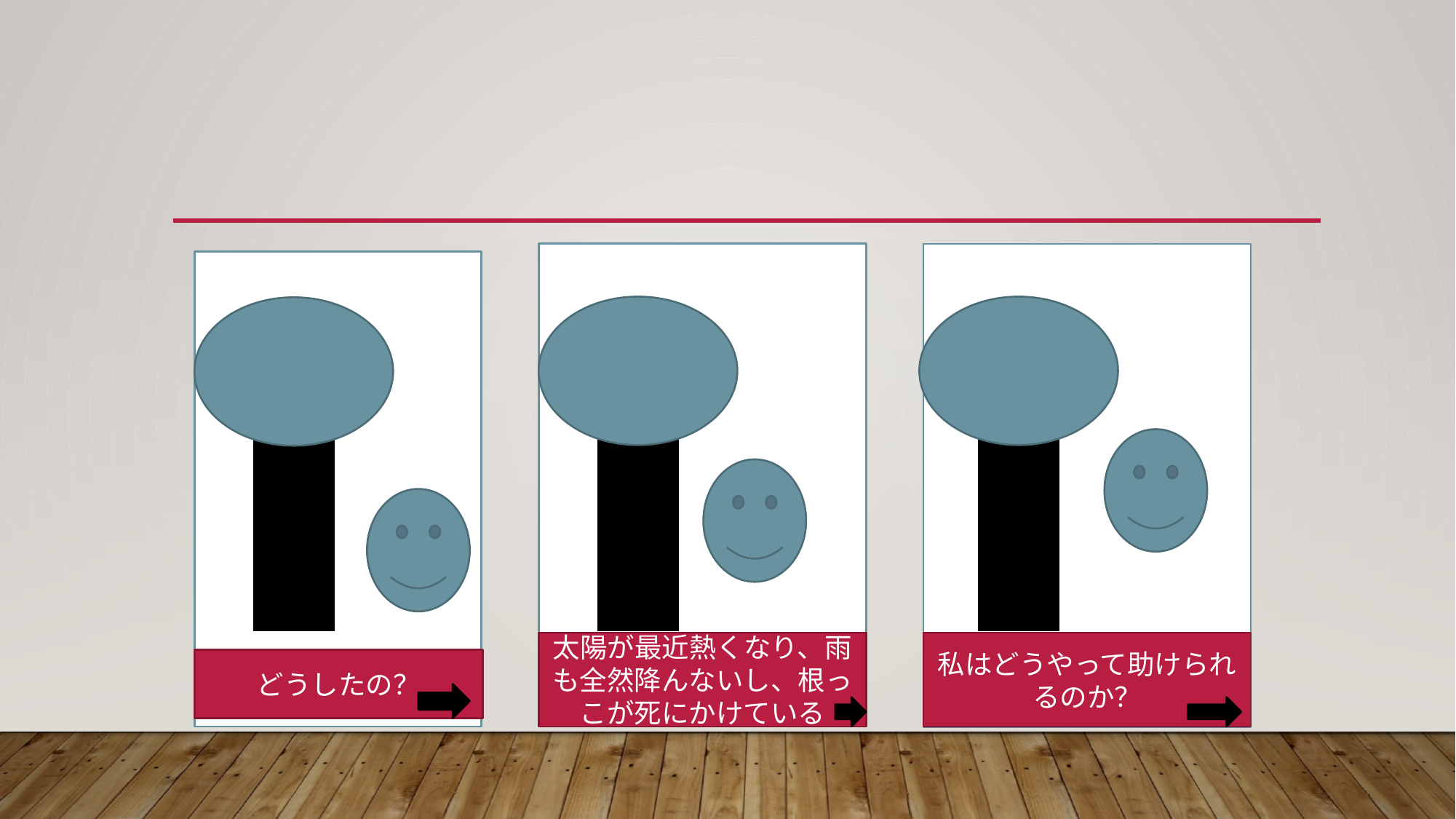

太陽が最近熱くなり、雨も全然降んないし、根っこが死にかけている
私はどうやって助けられるのか？
どうしたの？